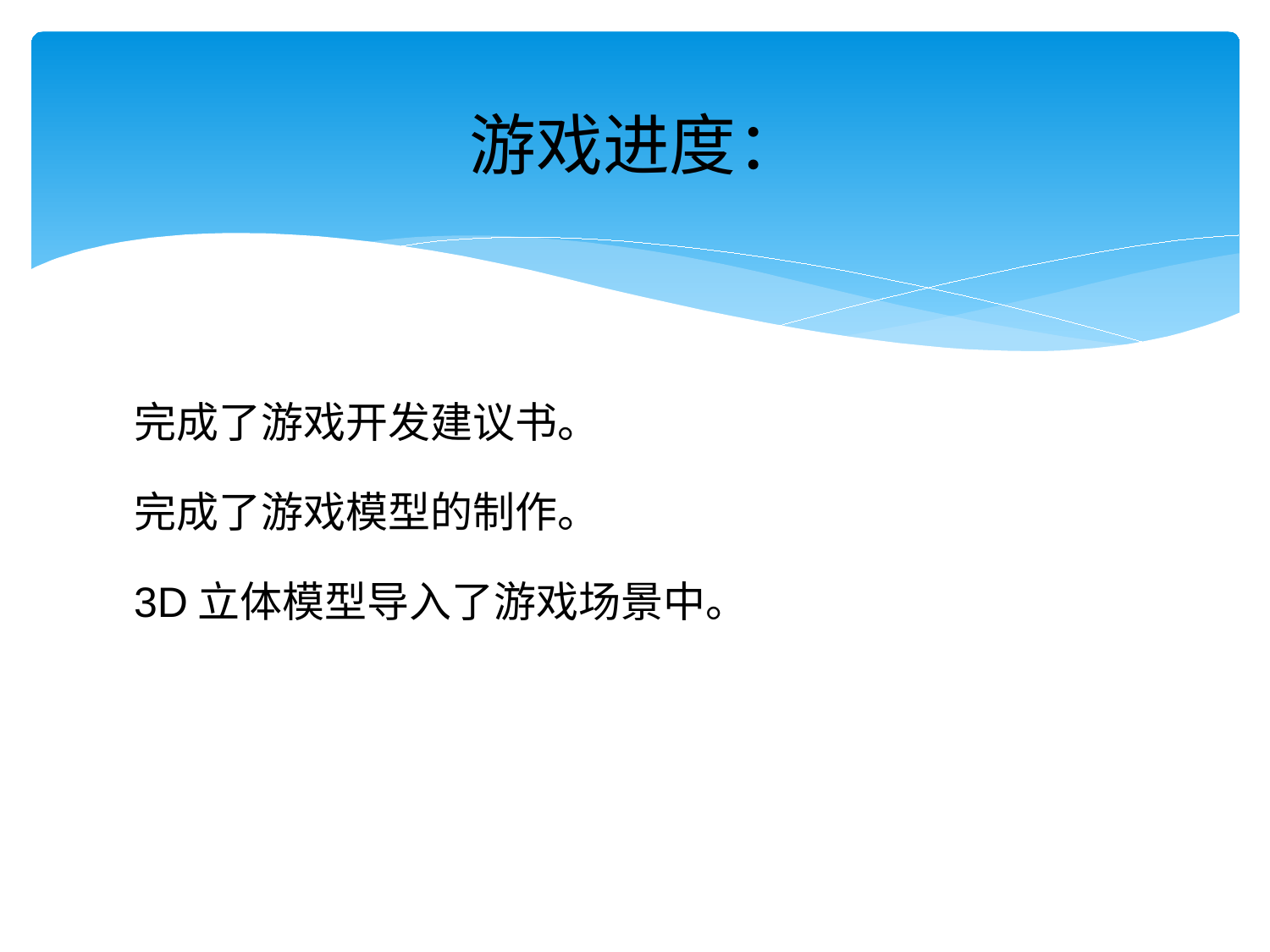

# 游戏进度：
完成了游戏开发建议书。
完成了游戏模型的制作。
3D立体模型导入了游戏场景中。